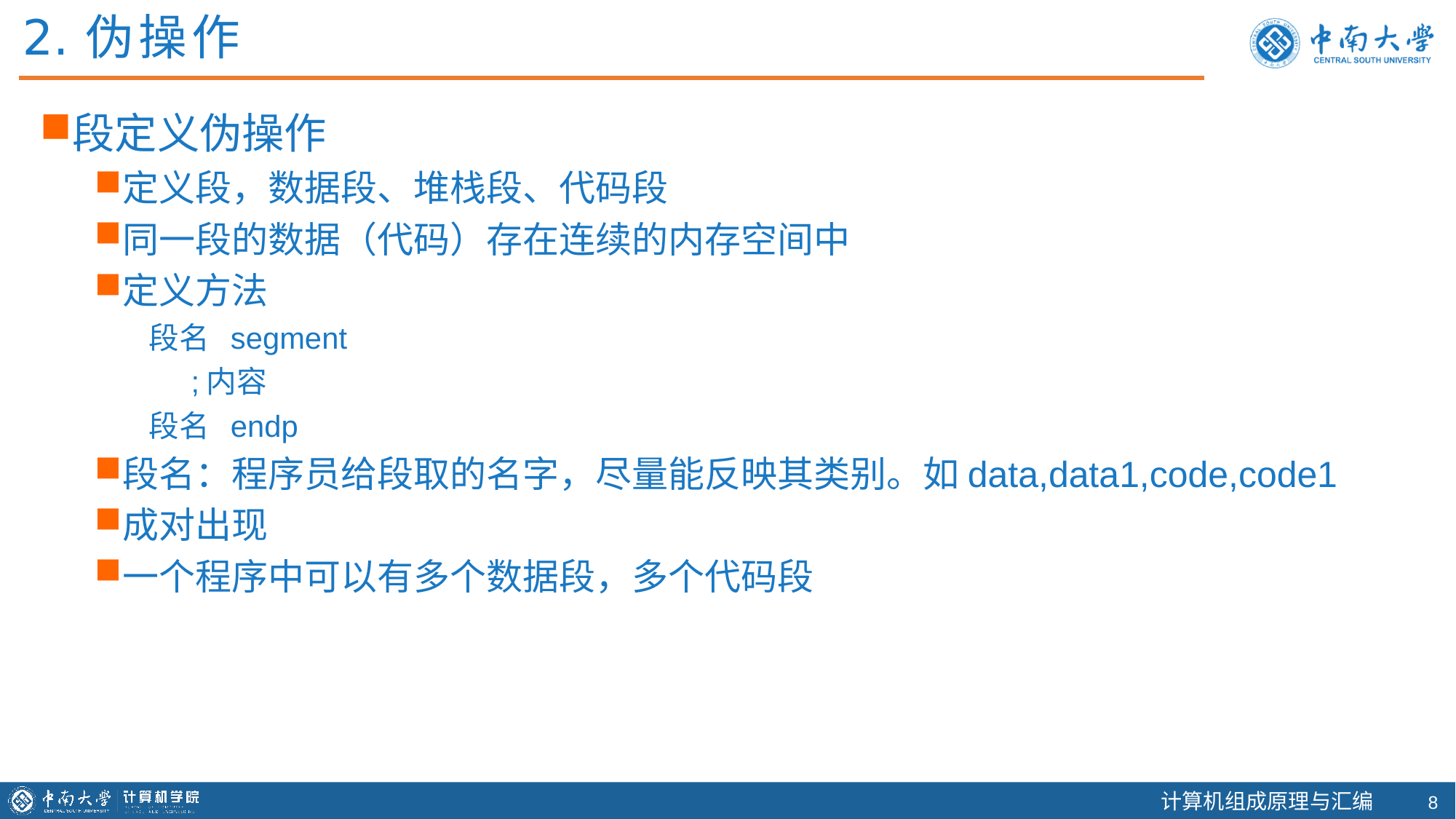

2.伪操作
段定义伪操作
定义段，数据段、堆栈段、代码段
同一段的数据（代码）存在连续的内存空间中
定义方法
段名  segment
     ;内容
段名  endp
段名：程序员给段取的名字，尽量能反映其类别。如data,data1,code,code1
成对出现
一个程序中可以有多个数据段，多个代码段
8